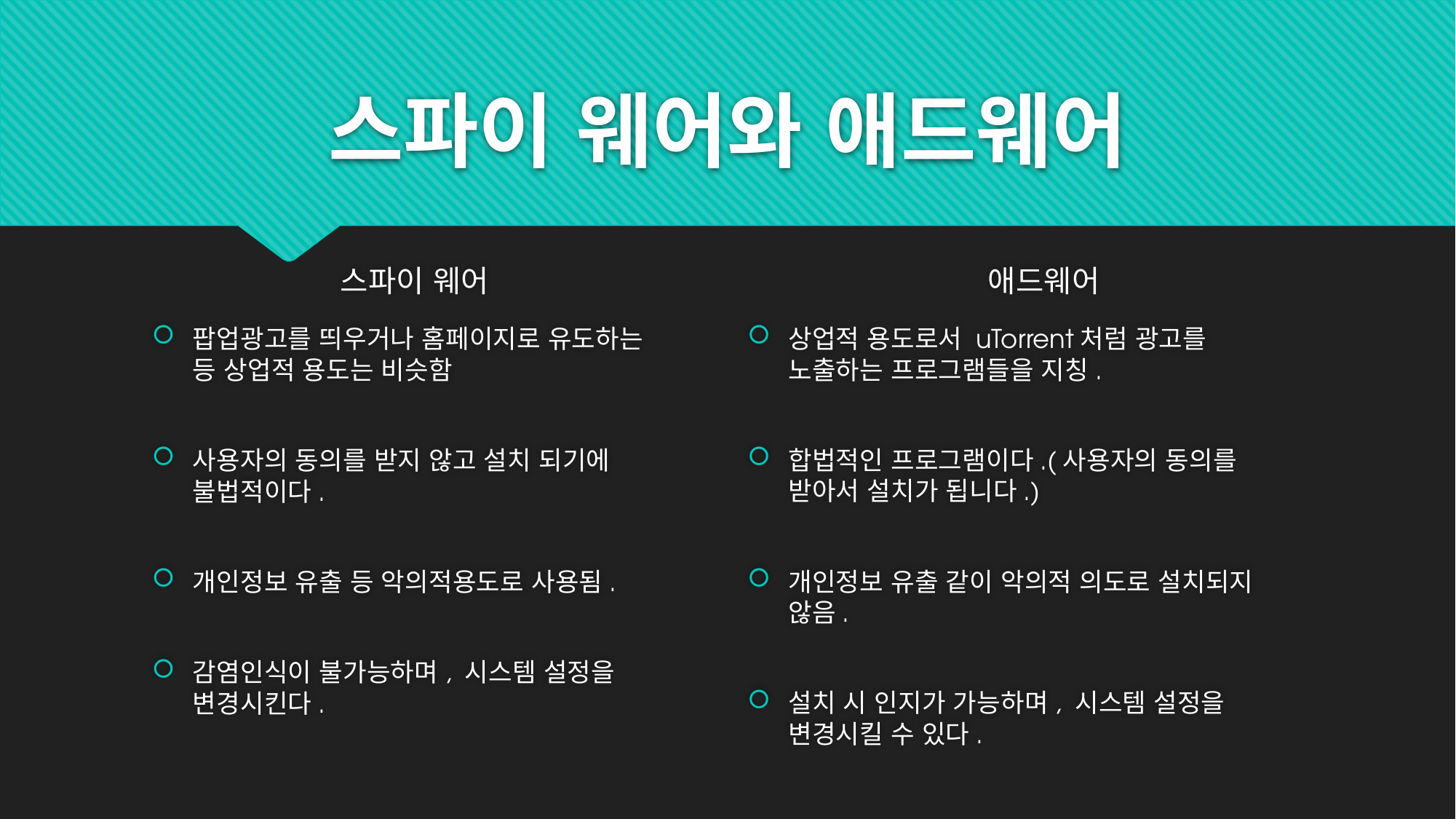

# 스파이 웨어와 애드웨어
스파이 웨어
애드웨어
팝업광고를 띄우거나 홈페이지로 유도하는 등 상업적 용도는 비슷함

사용자의 동의를 받지 않고 설치 되기에 불법적이다.

개인정보 유출 등 악의적용도로 사용됨.

감염인식이 불가능하며, 시스템 설정을 변경시킨다.
상업적 용도로서 uTorrent처럼 광고를 노출하는 프로그램들을 지칭.

합법적인 프로그램이다.(사용자의 동의를 받아서 설치가 됩니다.)

개인정보 유출 같이 악의적 의도로 설치되지 않음.

설치 시 인지가 가능하며, 시스템 설정을 변경시킬 수 있다.